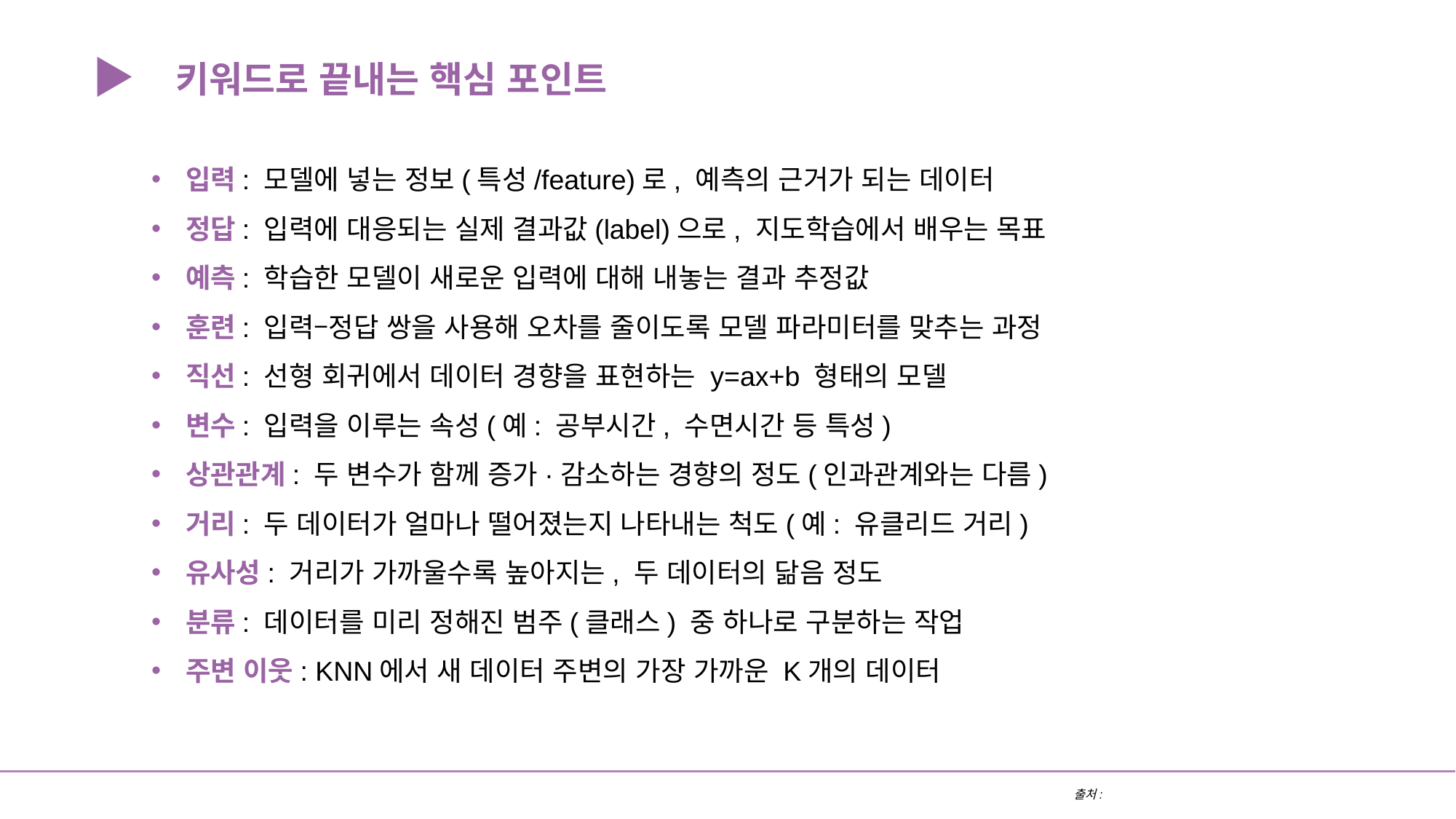

키워드로 끝내는 핵심 포인트

입력: 모델에 넣는 정보(특성/feature)로, 예측의 근거가 되는 데이터
정답: 입력에 대응되는 실제 결과값(label)으로, 지도학습에서 배우는 목표
예측: 학습한 모델이 새로운 입력에 대해 내놓는 결과 추정값
훈련: 입력–정답 쌍을 사용해 오차를 줄이도록 모델 파라미터를 맞추는 과정
직선: 선형 회귀에서 데이터 경향을 표현하는 y=ax+b 형태의 모델
변수: 입력을 이루는 속성(예: 공부시간, 수면시간 등 특성)
상관관계: 두 변수가 함께 증가·감소하는 경향의 정도(인과관계와는 다름)
거리: 두 데이터가 얼마나 떨어졌는지 나타내는 척도(예: 유클리드 거리)
유사성: 거리가 가까울수록 높아지는, 두 데이터의 닮음 정도
분류: 데이터를 미리 정해진 범주(클래스) 중 하나로 구분하는 작업
주변 이웃: KNN에서 새 데이터 주변의 가장 가까운 K개의 데이터

출처: